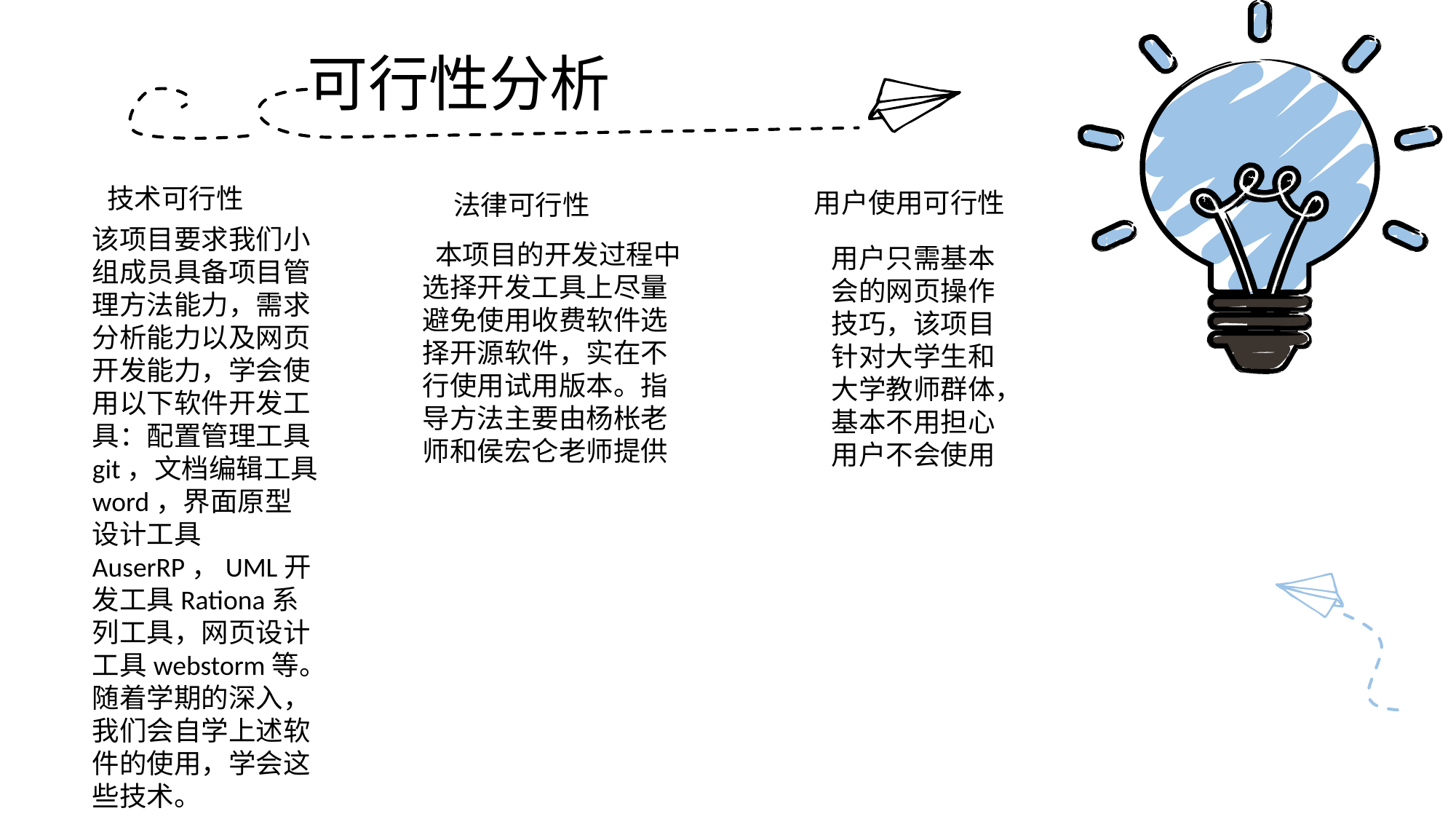

可行性分析

技术可行性
用户使用可行性
法律可行性
该项目要求我们小组成员具备项目管理方法能力，需求分析能力以及网页开发能力，学会使用以下软件开发工具：配置管理工具git，文档编辑工具word，界面原型设计工具AuserRP，UML开发工具Rationa系列工具，网页设计工具webstorm等。随着学期的深入，我们会自学上述软件的使用，学会这些技术。
 本项目的开发过程中选择开发工具上尽量避免使用收费软件选择开源软件，实在不行使用试用版本。指导方法主要由杨枨老师和侯宏仑老师提供
用户只需基本会的网页操作技巧，该项目针对大学生和大学教师群体，基本不用担心用户不会使用